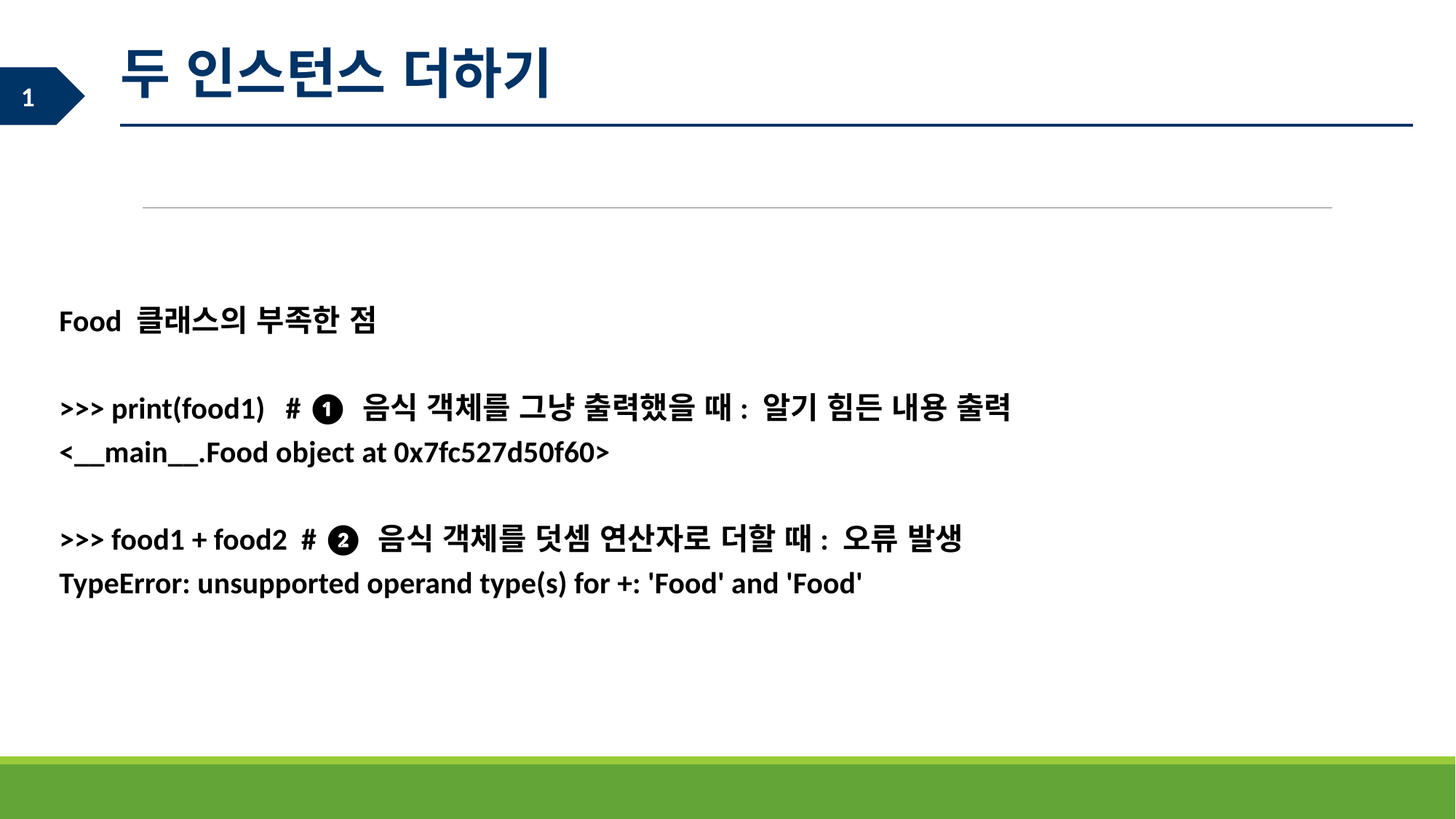

두 인스턴스 더하기
Food 클래스의 부족한 점

>>> print(food1)   # ❶ 음식 객체를 그냥 출력했을 때: 알기 힘든 내용 출력
<__main__.Food object at 0x7fc527d50f60>

>>> food1 + food2  # ❷ 음식 객체를 덧셈 연산자로 더할 때: 오류 발생
TypeError: unsupported operand type(s) for +: 'Food' and 'Food'